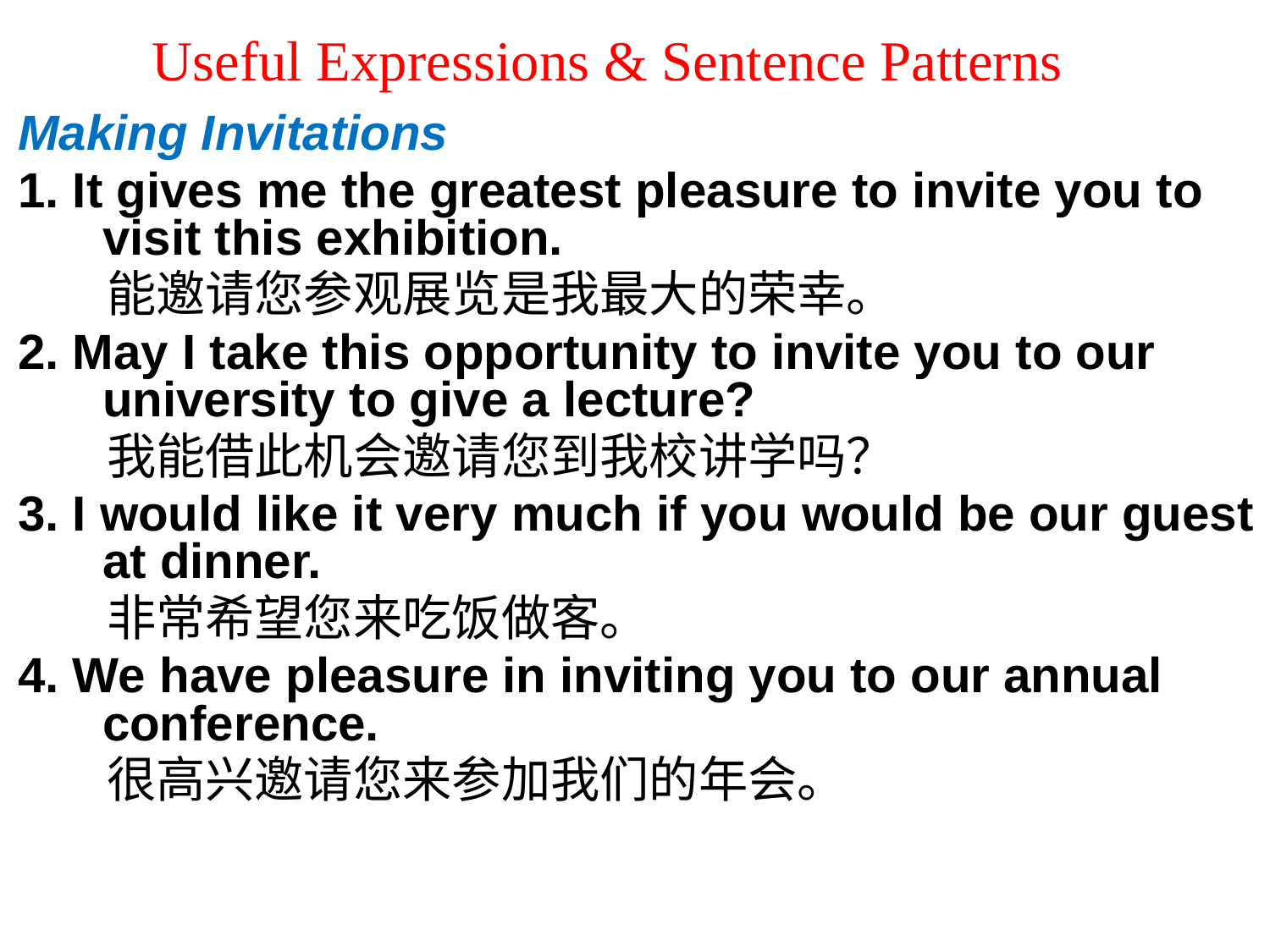

Useful Expressions & Sentence Patterns
Making Invitations
1. It gives me the greatest pleasure to invite you to visit this exhibition.
       能邀请您参观展览是我最大的荣幸。
2. May I take this opportunity to invite you to our university to give a lecture?
       我能借此机会邀请您到我校讲学吗？
3. I would like it very much if you would be our guest at dinner.
       非常希望您来吃饭做客。
4. We have pleasure in inviting you to our annual conference.
       很高兴邀请您来参加我们的年会。